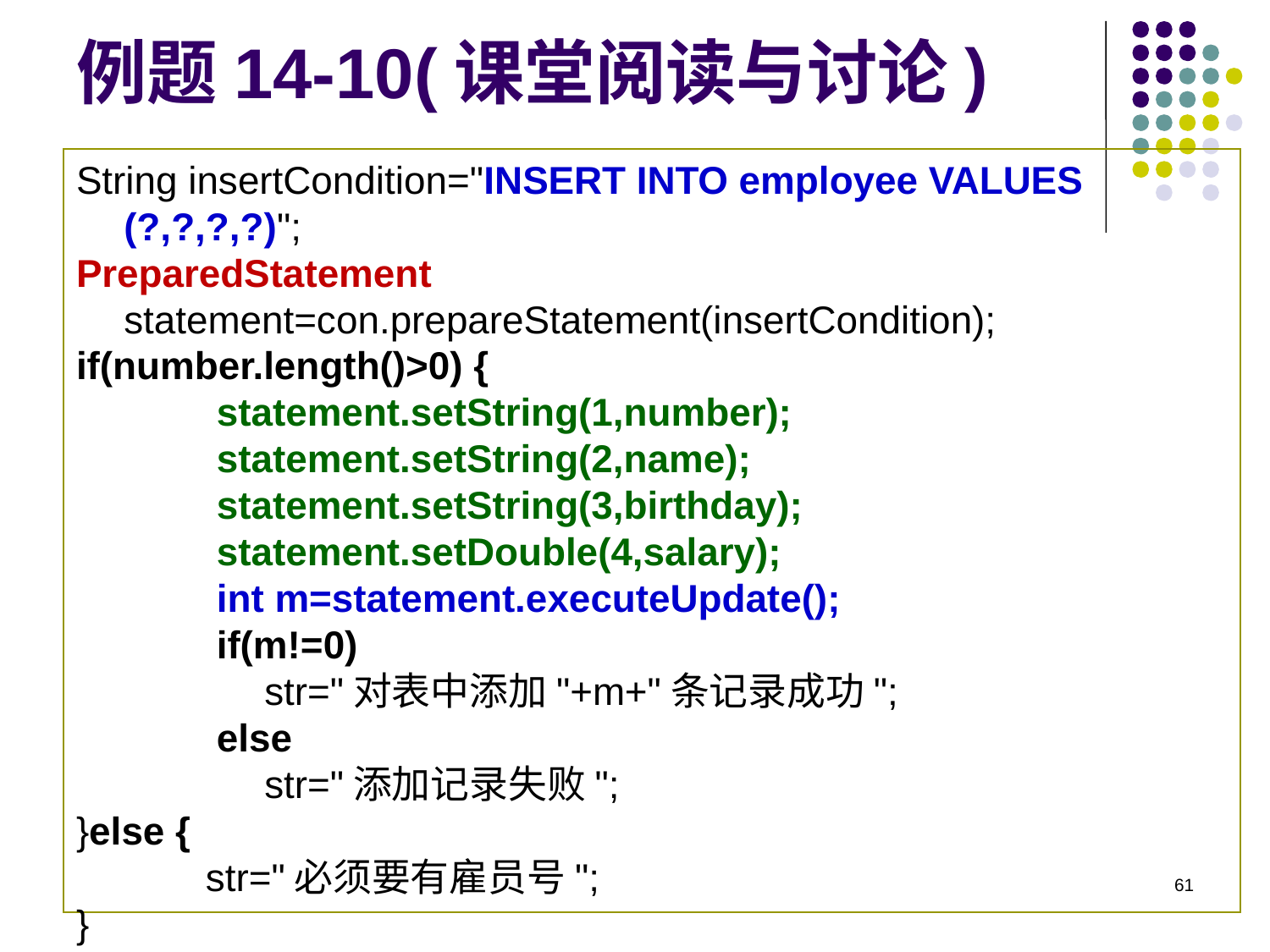

# 例题14-10(课堂阅读与讨论)
String insertCondition="INSERT INTO employee VALUES (?,?,?,?)";
PreparedStatement statement=con.prepareStatement(insertCondition);
if(number.length()>0) {
             statement.setString(1,number);
             statement.setString(2,name);
             statement.setString(3,birthday);
             statement.setDouble(4,salary);
             int m=statement.executeUpdate();
             if(m!=0)
             str="对表中添加"+m+"条记录成功";
             else
             str="添加记录失败";
}else {
            str="必须要有雇员号";
}
61